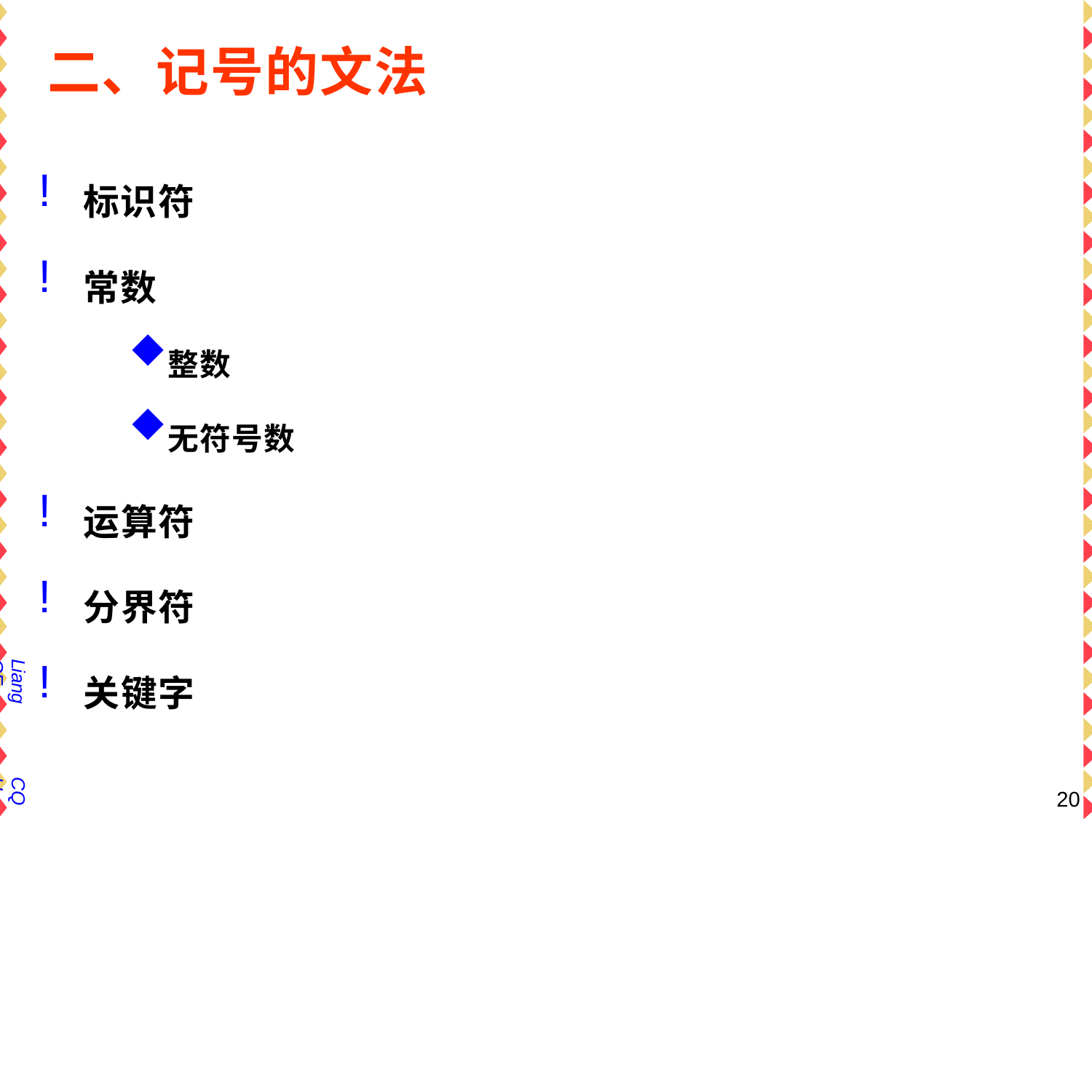

# 二、记号的文法
标识符
常数
整数
无符号数
运算符
分界符
关键字
Liang GE
CQU
20